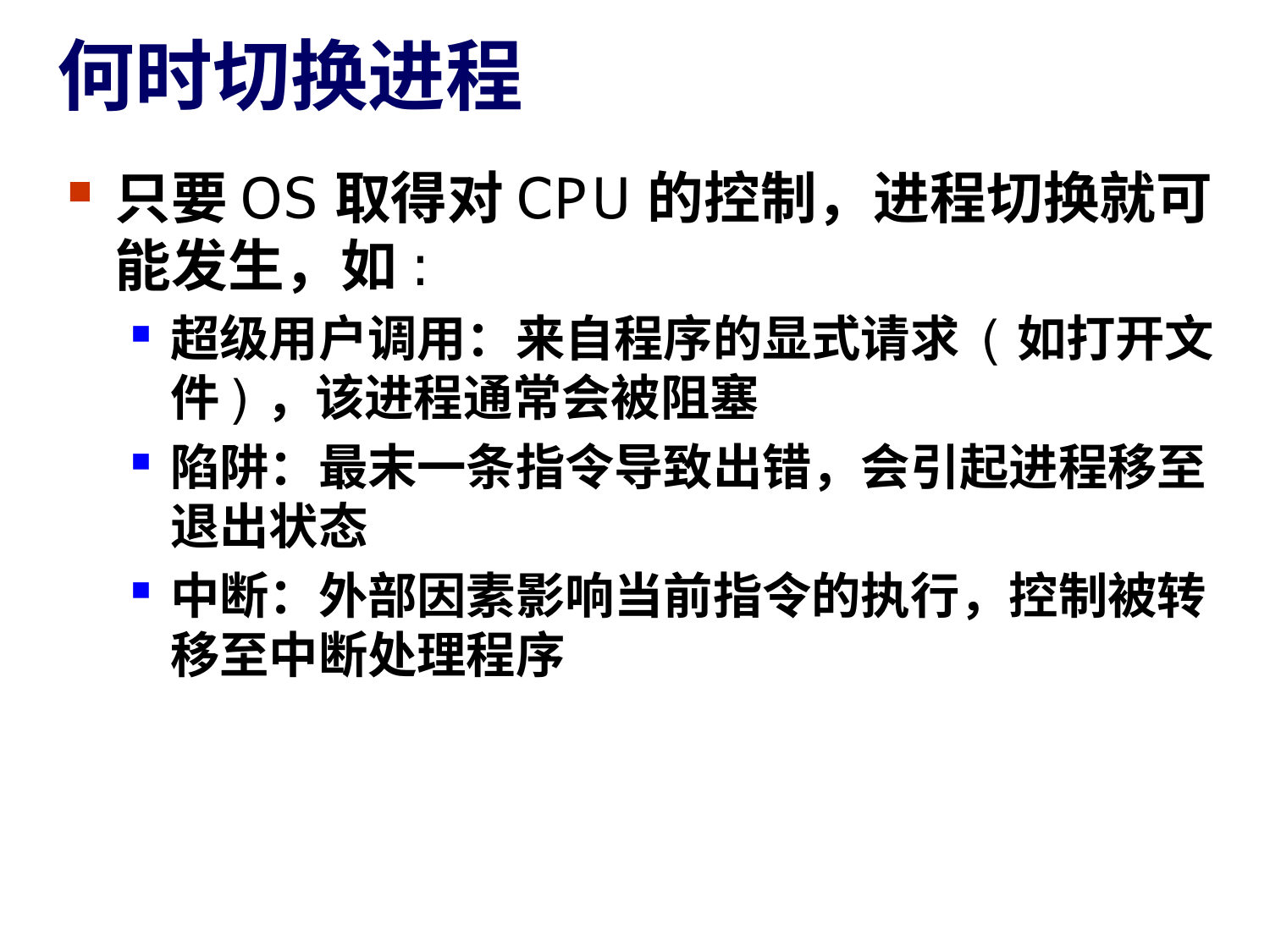

# 何时切换进程
只要OS取得对CPU的控制，进程切换就可能发生，如:
超级用户调用：来自程序的显式请求 (如打开文件)，该进程通常会被阻塞
陷阱：最末一条指令导致出错，会引起进程移至退出状态
中断：外部因素影响当前指令的执行，控制被转移至中断处理程序